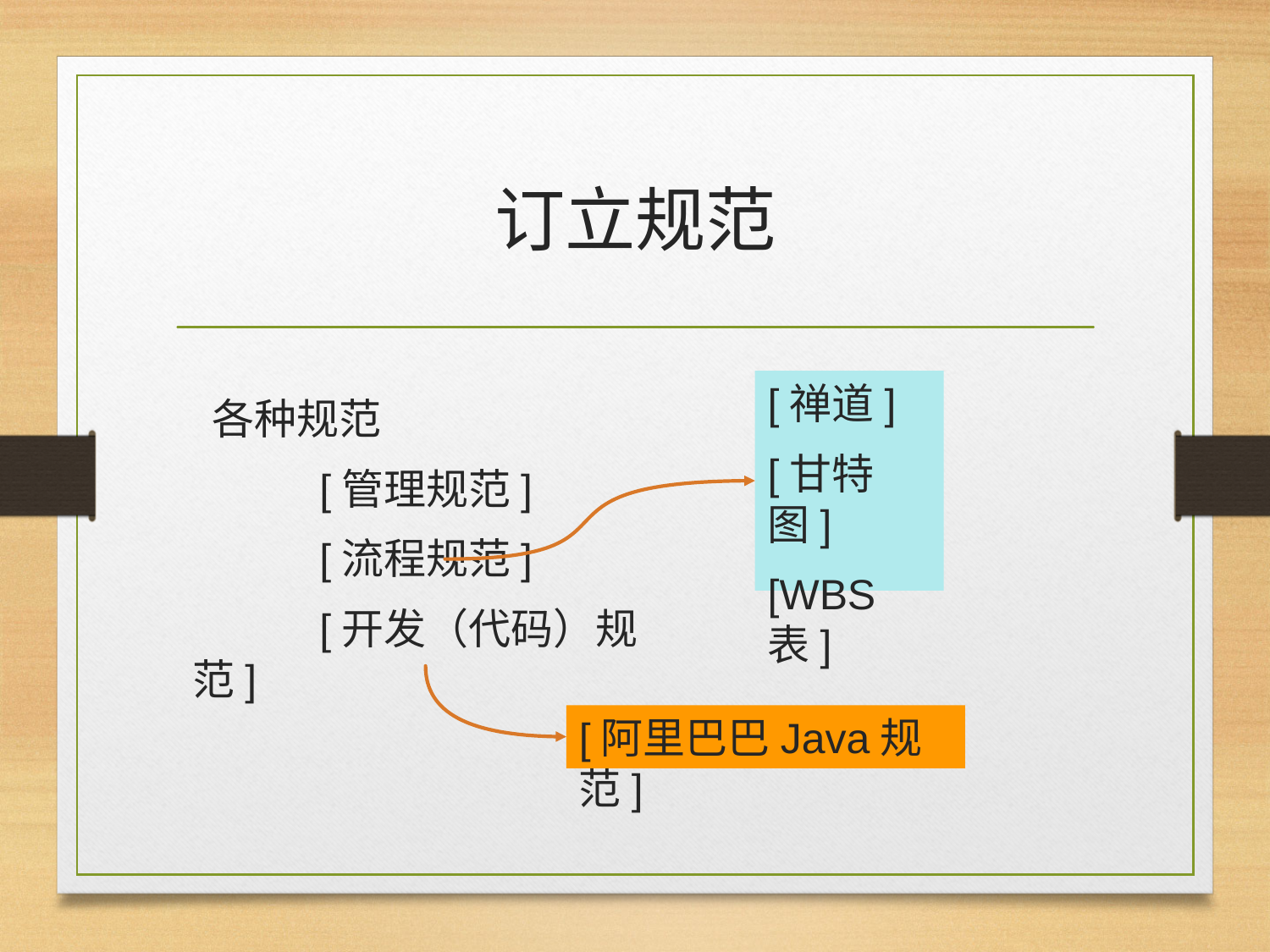

# 订立规范
[禅道]
[甘特图]
[WBS表]
 各种规范
	[管理规范]
	[流程规范]
	[开发（代码）规范]
[阿里巴巴Java规范]